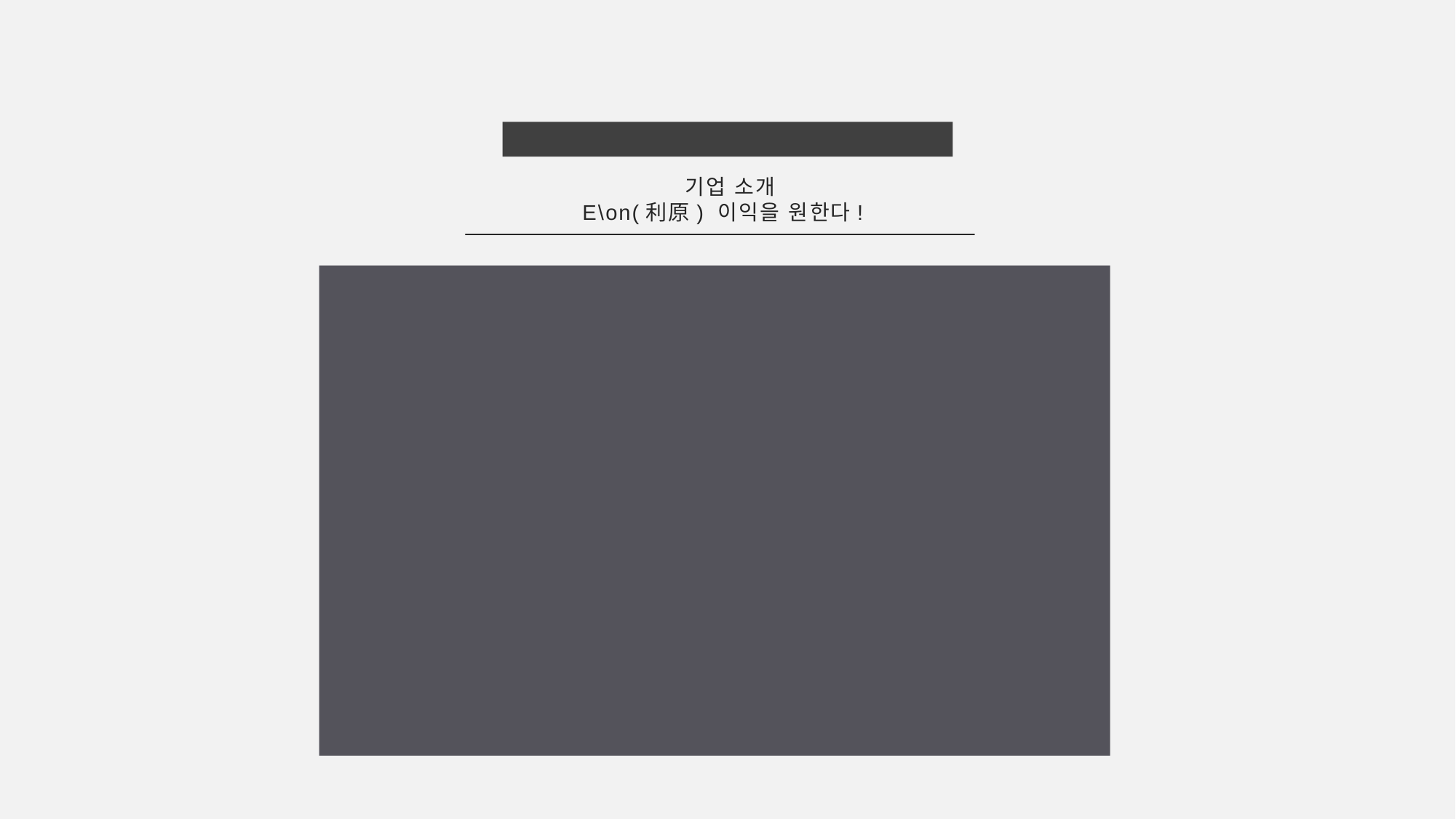

01.서비스 소개

기업 소개
E\on(利原) 이익을 원한다!

기업명
대표자명
업종
소재지
: E\on
: 강은영
: IT, 금융,핀테크
: 상명대학교
서비스 이용자에게 항상 최적, 최고의 이익을 제공